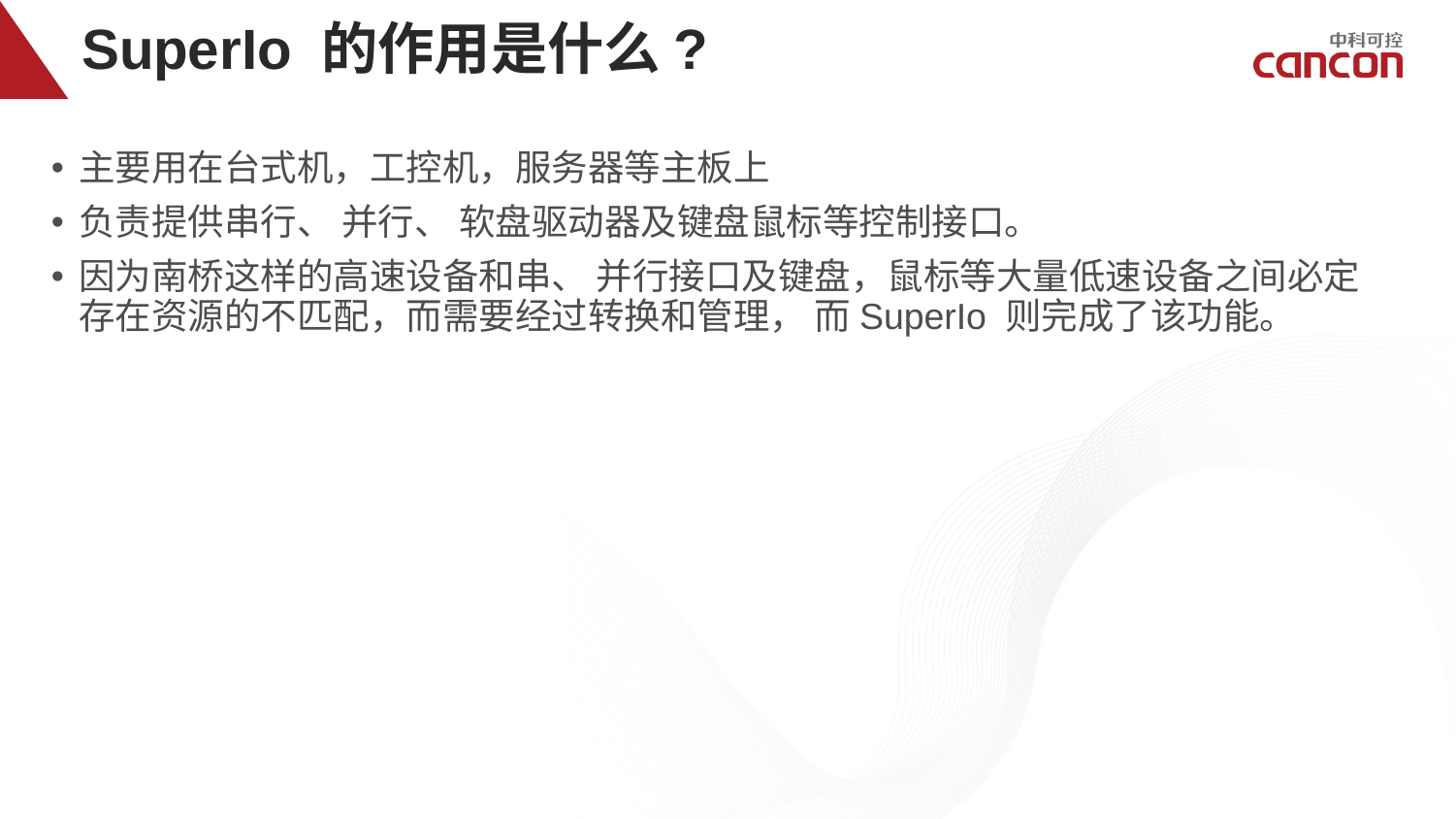

# SuperIo 的作用是什么?
主要用在台式机，工控机，服务器等主板上
负责提供串行、 并行、 软盘驱动器及键盘鼠标等控制接口。
因为南桥这样的高速设备和串、 并行接口及键盘，鼠标等大量低速设备之间必定存在资源的不匹配，而需要经过转换和管理， 而SuperIo 则完成了该功能。